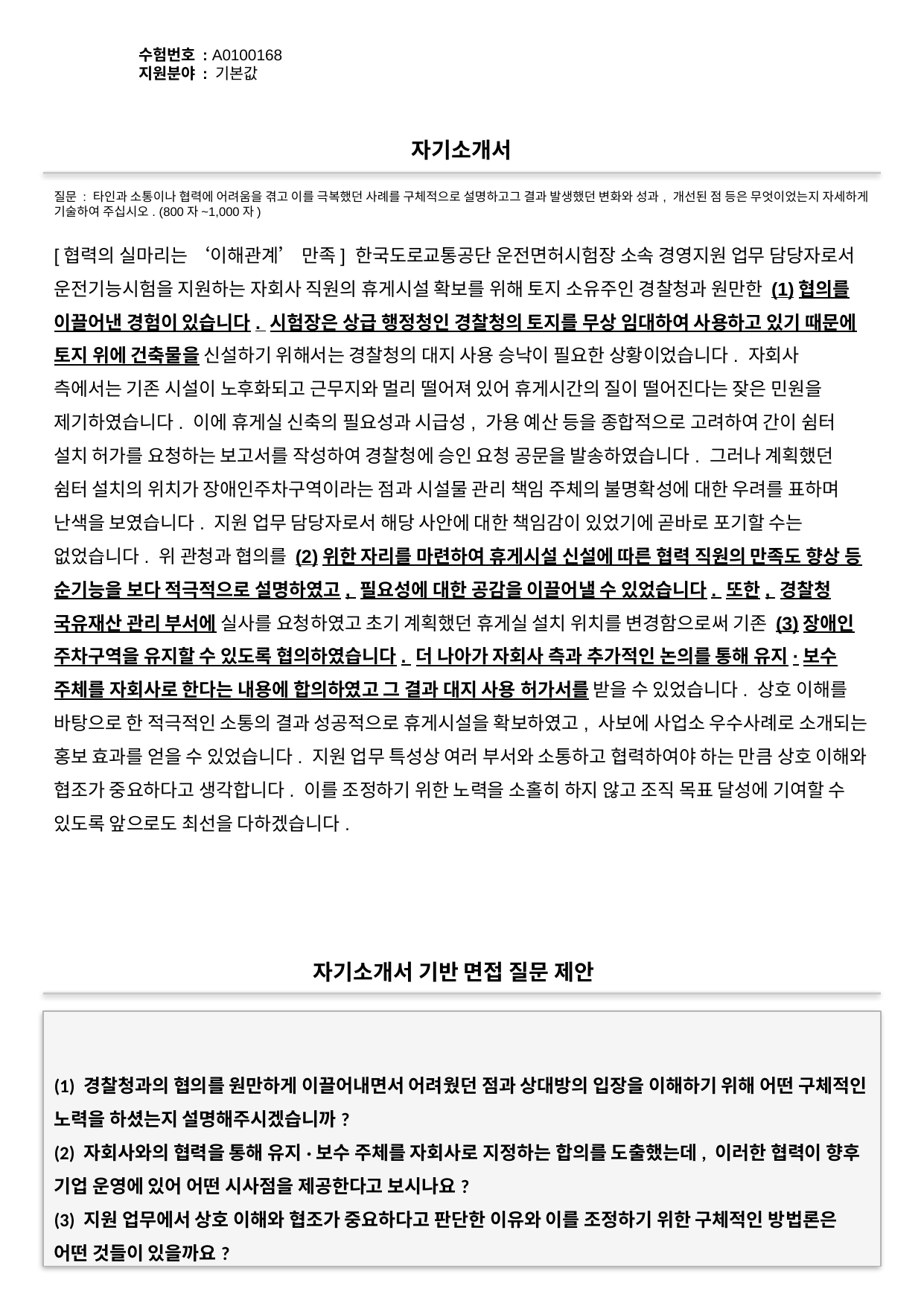

수험번호 : A0100168
지원분야 : 기본값
#

자기소개서

질문 : 타인과 소통이나 협력에 어려움을 겪고 이를 극복했던 사례를 구체적으로 설명하고그 결과 발생했던 변화와 성과, 개선된 점 등은 무엇이었는지 자세하게 기술하여 주십시오. (800자~1,000자)

[협력의 실마리는 ‘이해관계’ 만족] 한국도로교통공단 운전면허시험장 소속 경영지원 업무 담당자로서 운전기능시험을 지원하는 자회사 직원의 휴게시설 확보를 위해 토지 소유주인 경찰청과 원만한 (1)협의를 이끌어낸 경험이 있습니다. 시험장은 상급 행정청인 경찰청의 토지를 무상 임대하여 사용하고 있기 때문에 토지 위에 건축물을 신설하기 위해서는 경찰청의 대지 사용 승낙이 필요한 상황이었습니다. 자회사 측에서는 기존 시설이 노후화되고 근무지와 멀리 떨어져 있어 휴게시간의 질이 떨어진다는 잦은 민원을 제기하였습니다. 이에 휴게실 신축의 필요성과 시급성, 가용 예산 등을 종합적으로 고려하여 간이 쉼터 설치 허가를 요청하는 보고서를 작성하여 경찰청에 승인 요청 공문을 발송하였습니다. 그러나 계획했던 쉼터 설치의 위치가 장애인주차구역이라는 점과 시설물 관리 책임 주체의 불명확성에 대한 우려를 표하며 난색을 보였습니다. 지원 업무 담당자로서 해당 사안에 대한 책임감이 있었기에 곧바로 포기할 수는 없었습니다. 위 관청과 협의를 (2)위한 자리를 마련하여 휴게시설 신설에 따른 협력 직원의 만족도 향상 등 순기능을 보다 적극적으로 설명하였고, 필요성에 대한 공감을 이끌어낼 수 있었습니다. 또한, 경찰청 국유재산 관리 부서에 실사를 요청하였고 초기 계획했던 휴게실 설치 위치를 변경함으로써 기존 (3)장애인 주차구역을 유지할 수 있도록 협의하였습니다. 더 나아가 자회사 측과 추가적인 논의를 통해 유지·보수 주체를 자회사로 한다는 내용에 합의하였고 그 결과 대지 사용 허가서를 받을 수 있었습니다. 상호 이해를 바탕으로 한 적극적인 소통의 결과 성공적으로 휴게시설을 확보하였고, 사보에 사업소 우수사례로 소개되는 홍보 효과를 얻을 수 있었습니다. 지원 업무 특성상 여러 부서와 소통하고 협력하여야 하는 만큼 상호 이해와 협조가 중요하다고 생각합니다. 이를 조정하기 위한 노력을 소홀히 하지 않고 조직 목표 달성에 기여할 수 있도록 앞으로도 최선을 다하겠습니다.

자기소개서 기반 면접 질문 제안

(1) 경찰청과의 협의를 원만하게 이끌어내면서 어려웠던 점과 상대방의 입장을 이해하기 위해 어떤 구체적인 노력을 하셨는지 설명해주시겠습니까?
(2) 자회사와의 협력을 통해 유지·보수 주체를 자회사로 지정하는 합의를 도출했는데, 이러한 협력이 향후 기업 운영에 있어 어떤 시사점을 제공한다고 보시나요?
(3) 지원 업무에서 상호 이해와 협조가 중요하다고 판단한 이유와 이를 조정하기 위한 구체적인 방법론은 어떤 것들이 있을까요?